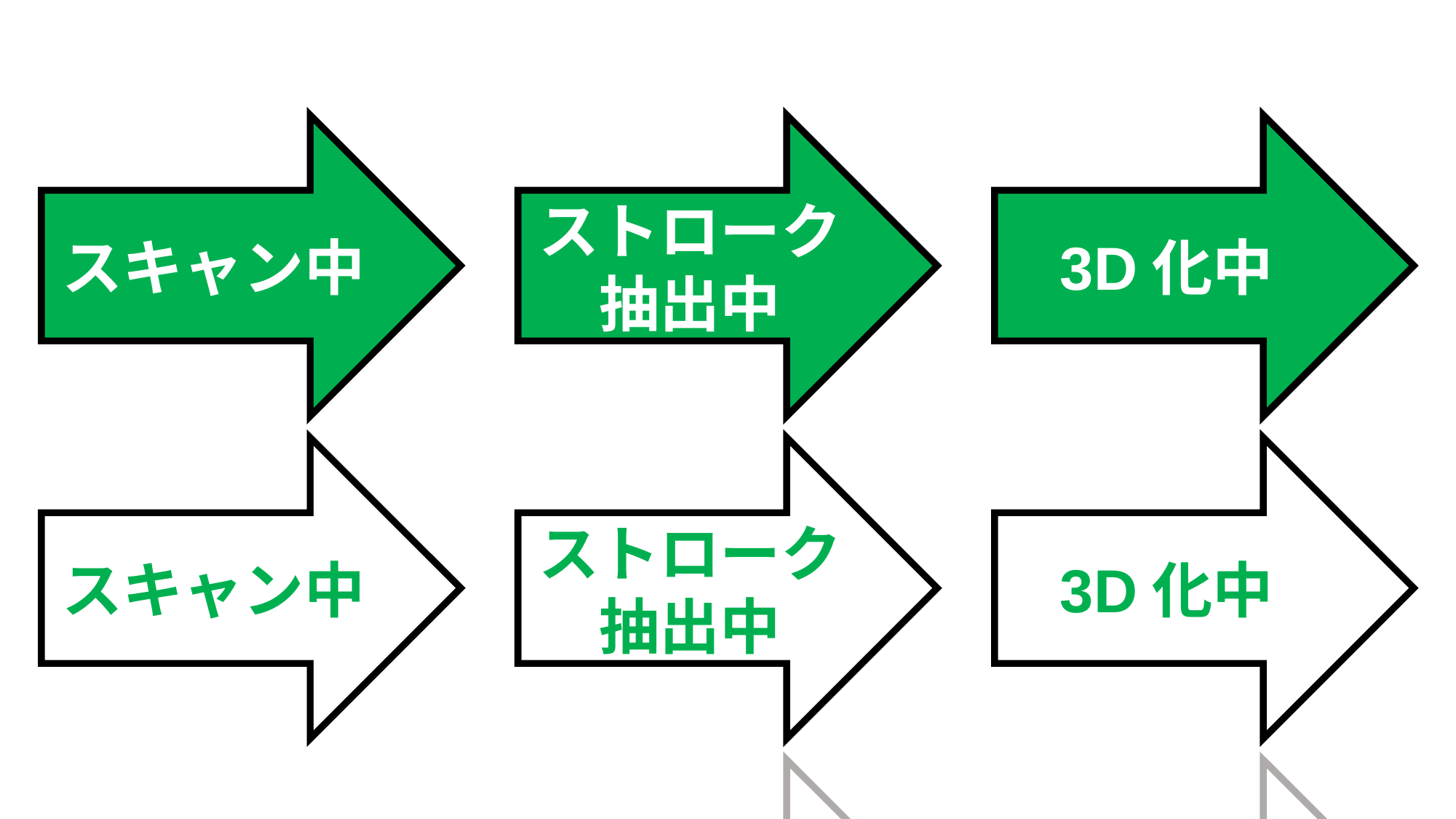

3D化中
ストローク
抽出中
スキャン中
スキャン中
ストローク
抽出中
3D化中
ストローク
抽出中
3D化中